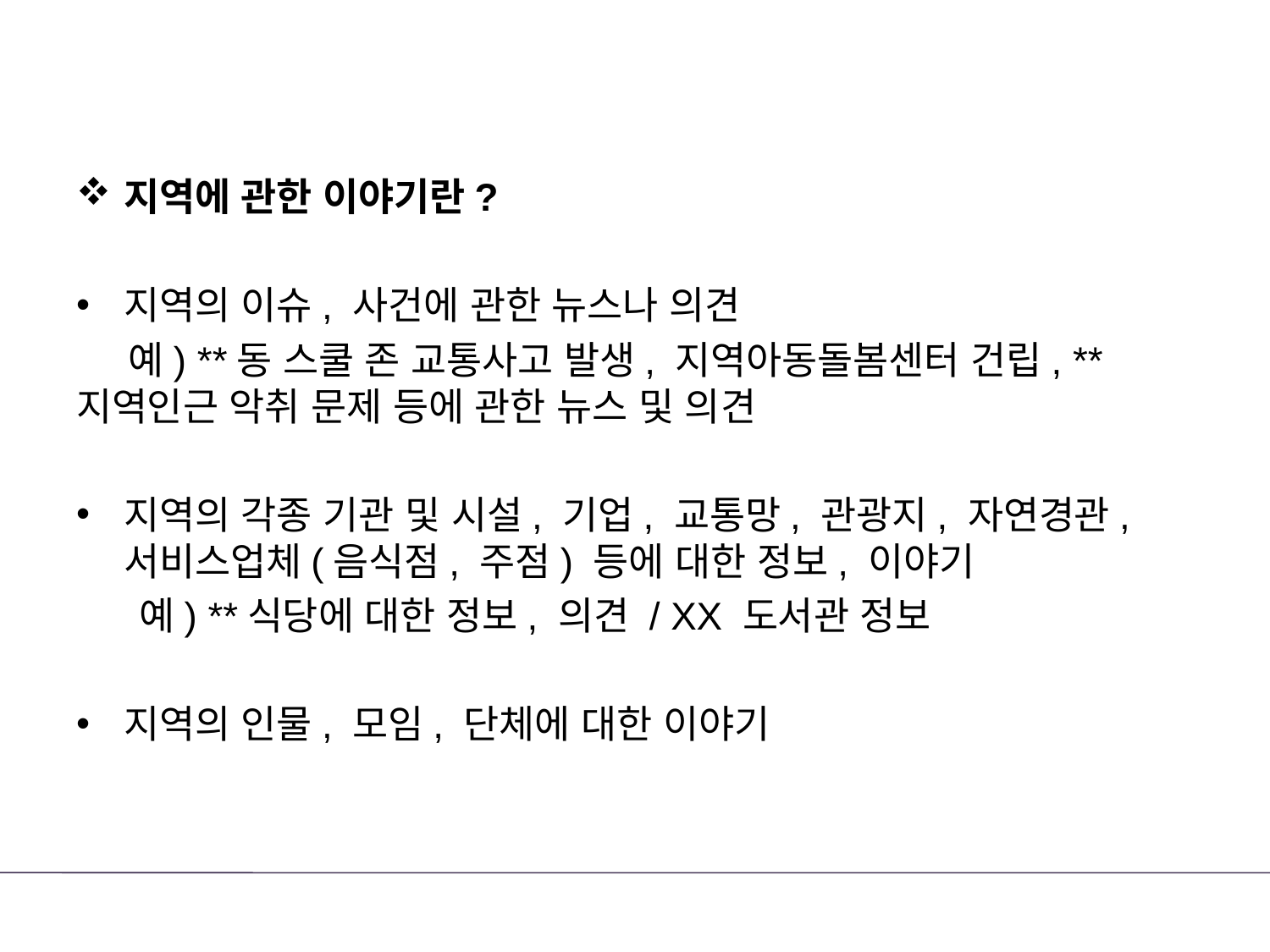

지역에 관한 이야기란?

지역의 이슈, 사건에 관한 뉴스나 의견
    예) **동 스쿨 존 교통사고 발생, 지역아동돌봄센터 건립, **지역인근 악취 문제 등에 관한 뉴스 및 의견

지역의 각종 기관 및 시설, 기업, 교통망, 관광지, 자연경관, 서비스업체(음식점, 주점) 등에 대한 정보, 이야기
     예) **식당에 대한 정보, 의견 / XX 도서관 정보

지역의 인물, 모임, 단체에 대한 이야기